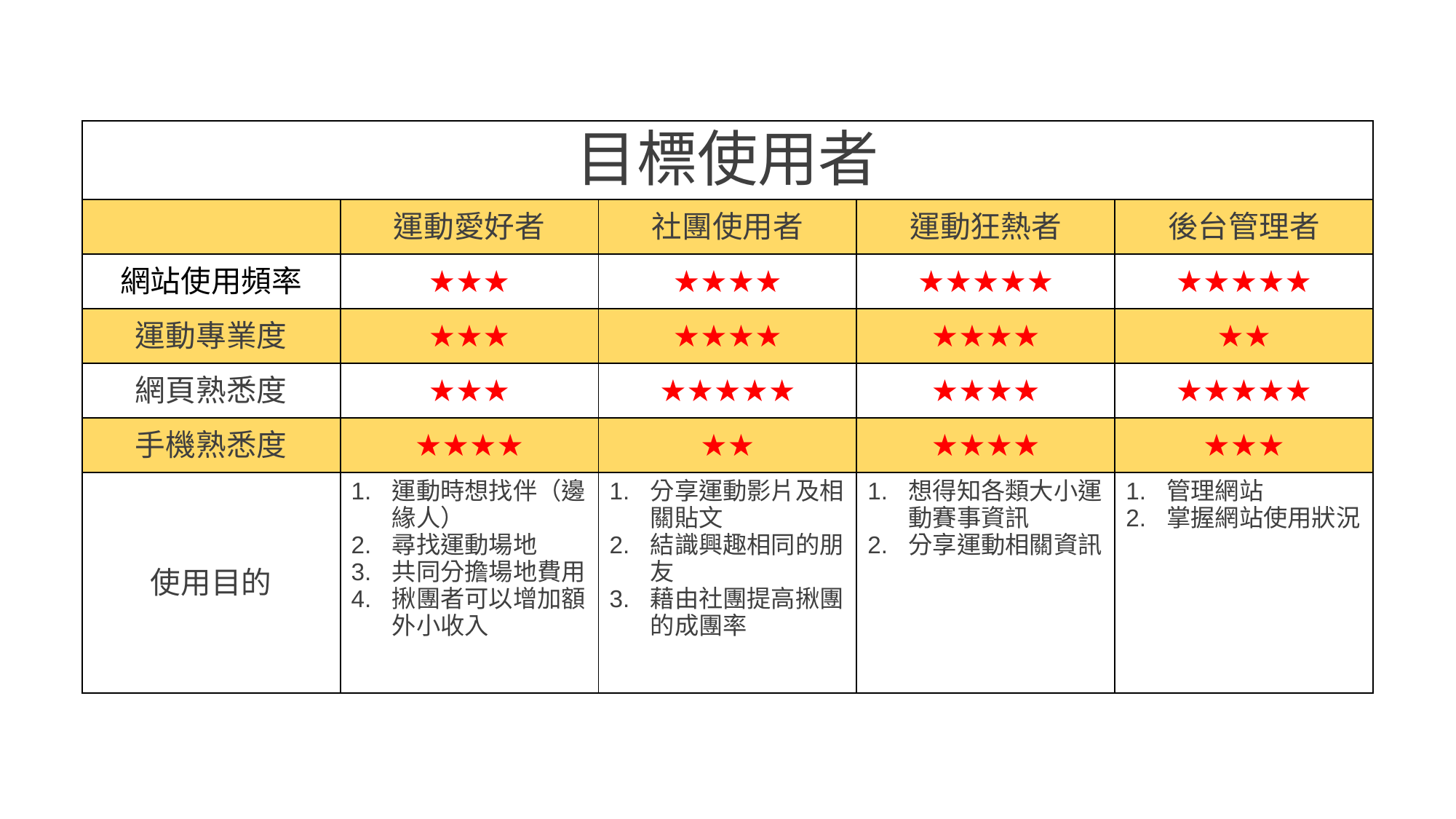

| 目標使用者 |  |  |  |  |
| --- | --- | --- | --- | --- |
|  | 運動愛好者 | 社團使用者 | 運動狂熱者 | 後台管理者 |
| 網站使用頻率 | ★★★ | ★★★★ | ★★★★★ | ★★★★★ |
| 運動專業度 | ★★★ | ★★★★ | ★★★★ | ★★ |
| 網頁熟悉度 | ★★★ | ★★★★★ | ★★★★ | ★★★★★ |
| 手機熟悉度 | ★★★★ | ★★ | ★★★★ | ★★★ |
| 使用目的 | 運動時想找伴（邊緣人） 尋找運動場地 共同分擔場地費用 揪團者可以增加額外小收入 | 分享運動影片及相關貼文 結識興趣相同的朋友 藉由社團提高揪團的成團率 | 想得知各類大小運動賽事資訊 分享運動相關資訊 | 管理網站 掌握網站使用狀況 |